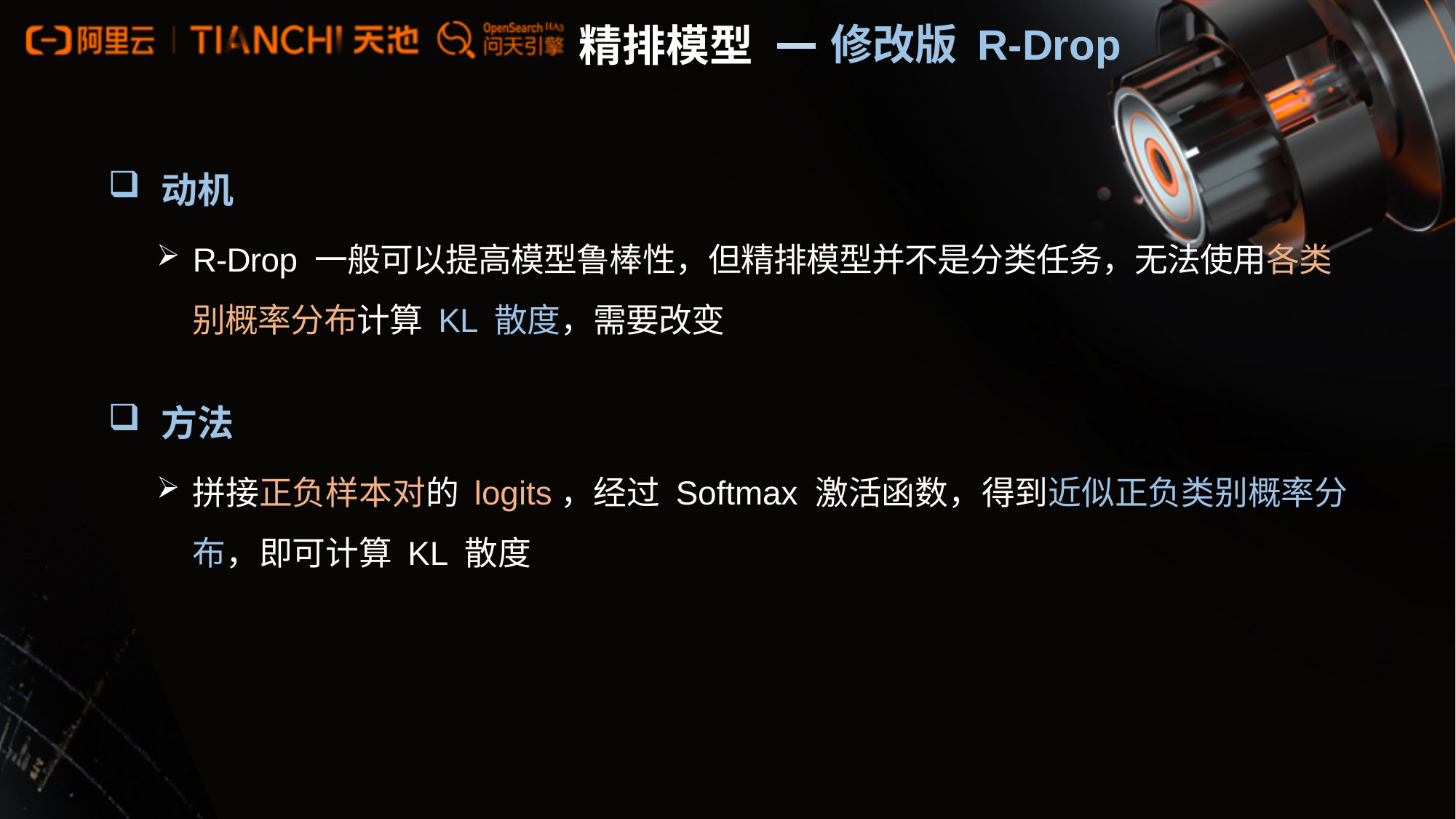

修改版 R-Drop
精排模型
 动机
R-Drop 一般可以提高模型鲁棒性，但精排模型并不是分类任务，无法使用各类别概率分布计算 KL 散度，需要改变
 方法
拼接正负样本对的 logits，经过 Softmax 激活函数，得到近似正负类别概率分布，即可计算 KL 散度

31